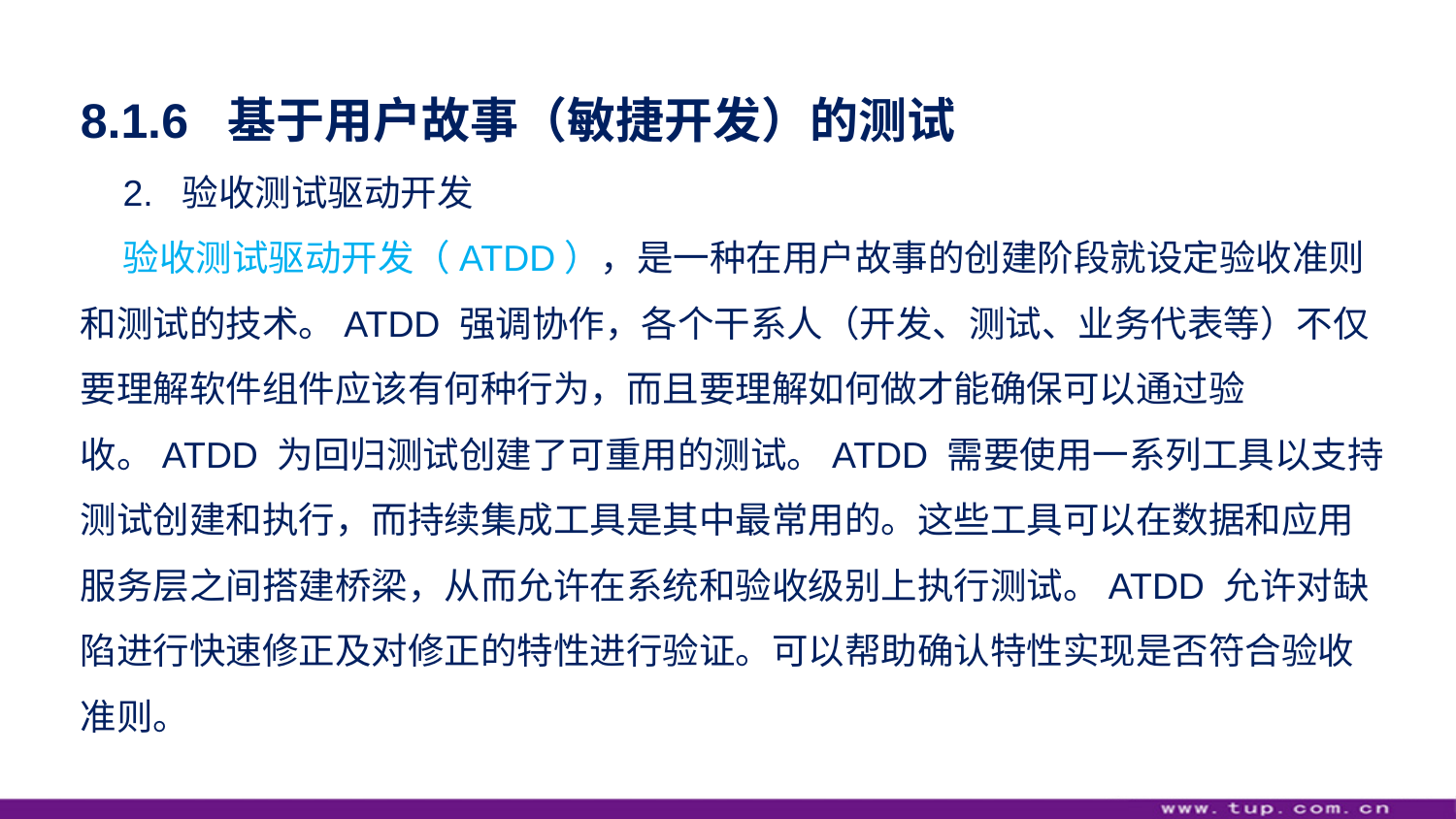

8.1.6  基于用户故事（敏捷开发）的测试
2.  验收测试驱动开发
验收测试驱动开发（ATDD），是一种在用户故事的创建阶段就设定验收准则和测试的技术。ATDD 强调协作，各个干系人（开发、测试、业务代表等）不仅要理解软件组件应该有何种行为，而且要理解如何做才能确保可以通过验收。ATDD 为回归测试创建了可重用的测试。ATDD 需要使用一系列工具以支持测试创建和执行，而持续集成工具是其中最常用的。这些工具可以在数据和应用服务层之间搭建桥梁，从而允许在系统和验收级别上执行测试。ATDD 允许对缺陷进行快速修正及对修正的特性进行验证。可以帮助确认特性实现是否符合验收准则。